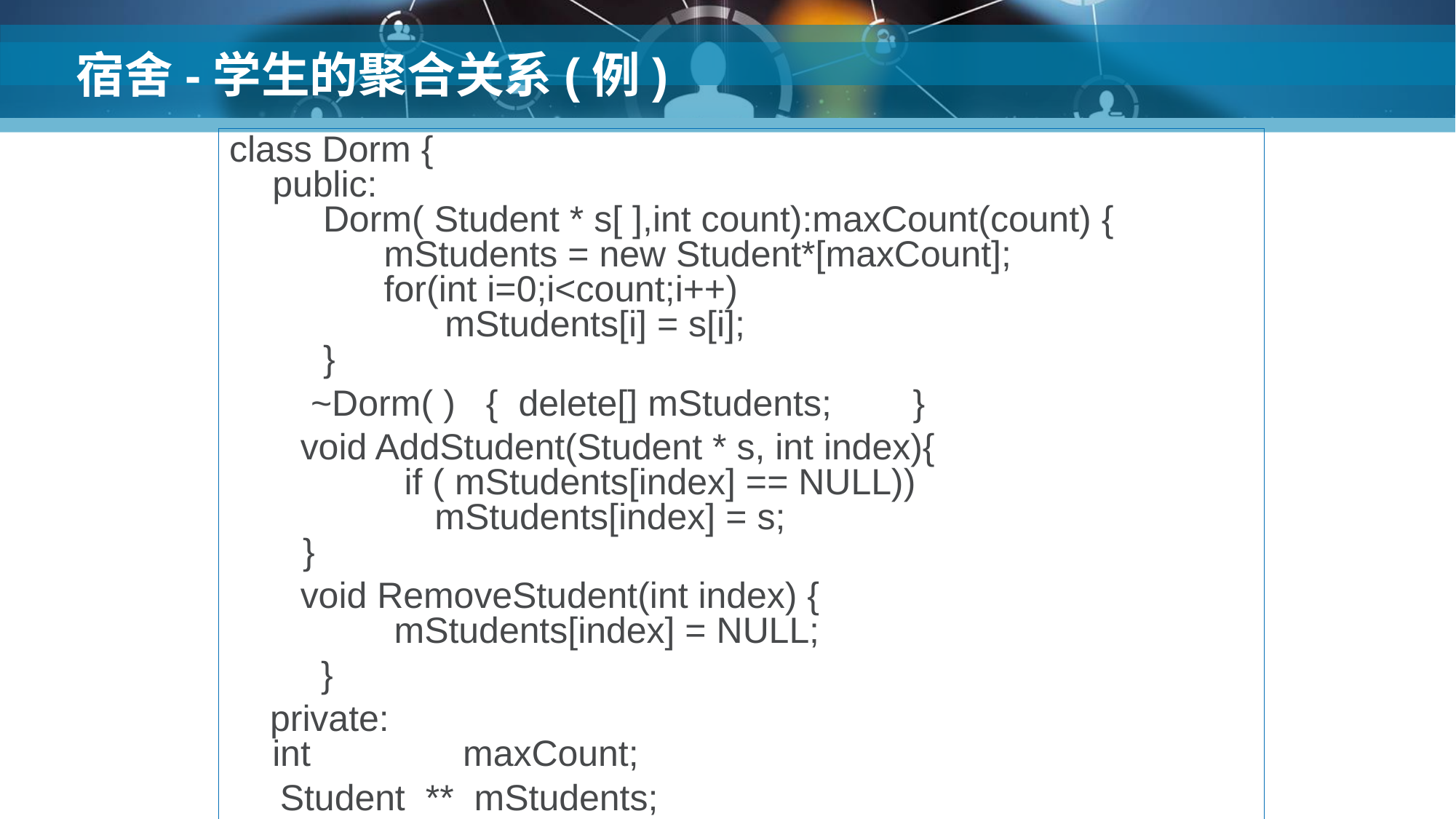

# 宿舍-学生的聚合关系(例)
class Dorm {
public:
     Dorm( Student * s[ ],int count):maxCount(count) {
           mStudents = new Student*[maxCount];
           for(int i=0;i<count;i++)
                 mStudents[i] = s[i];
     }
        ~Dorm( )   {  delete[] mStudents;        }
       void AddStudent(Student * s, int index){
             if ( mStudents[index] == NULL))
                mStudents[index] = s;
   }
       void RemoveStudent(int index) {
            mStudents[index] = NULL;
         }
    private:
int               maxCount;
     Student  **  mStudents;
};